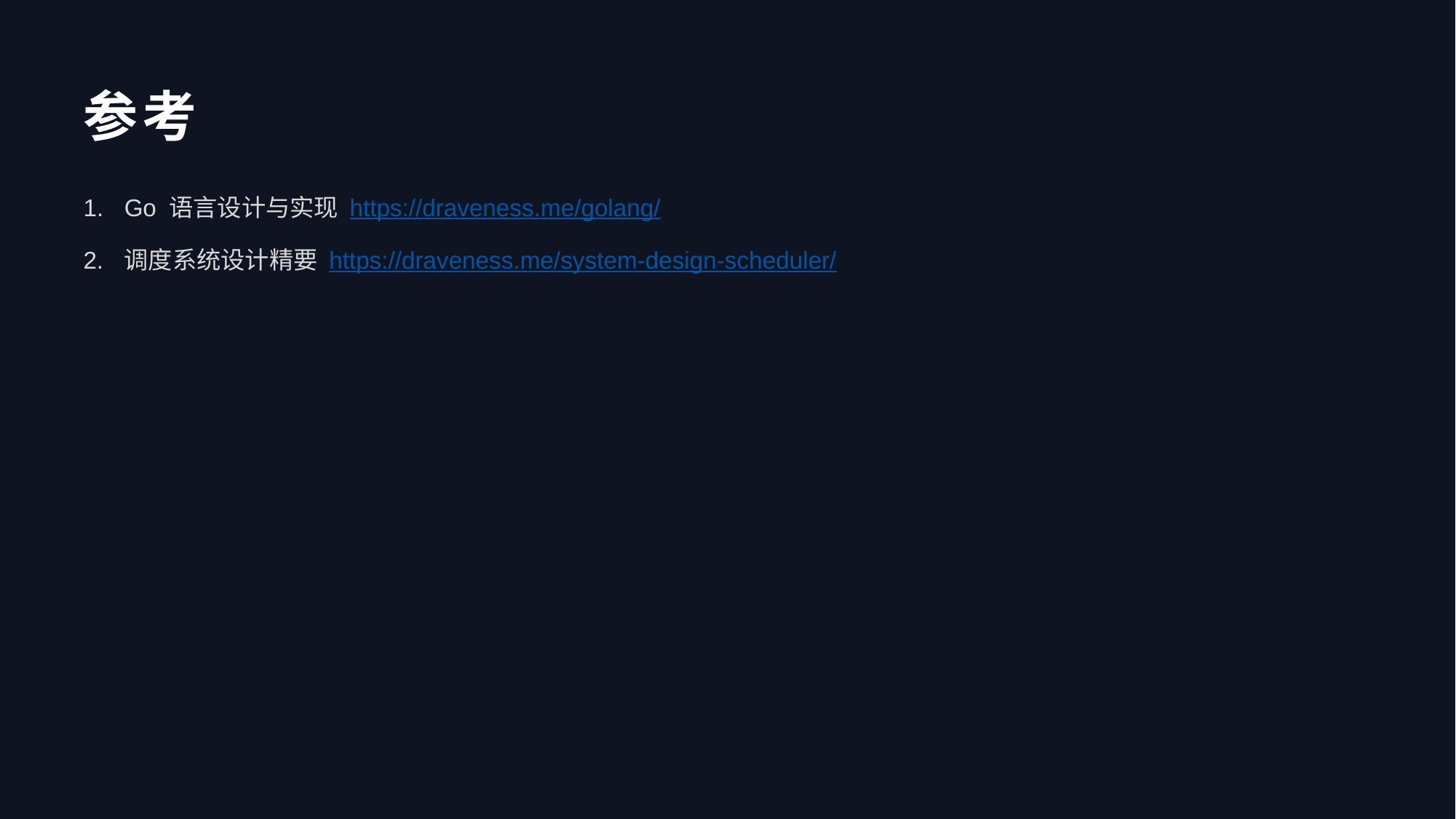

# 参考
Go 语言设计与实现 https://draveness.me/golang/
调度系统设计精要 https://draveness.me/system-design-scheduler/